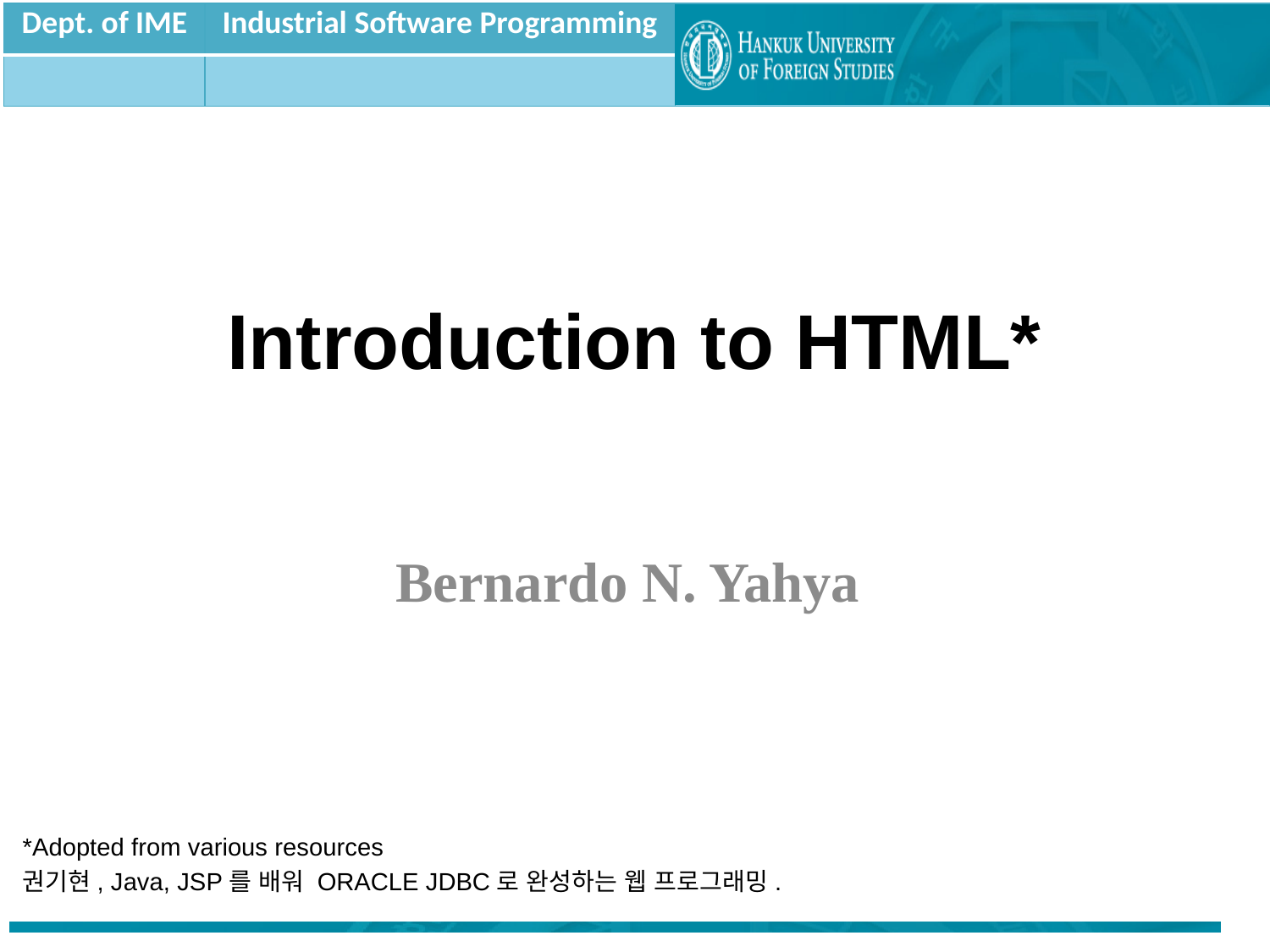

# Introduction to HTML*

Bernardo N. Yahya
*Adopted from various resources
권기현, Java, JSP를 배워 ORACLE JDBC로 완성하는 웹 프로그래밍.